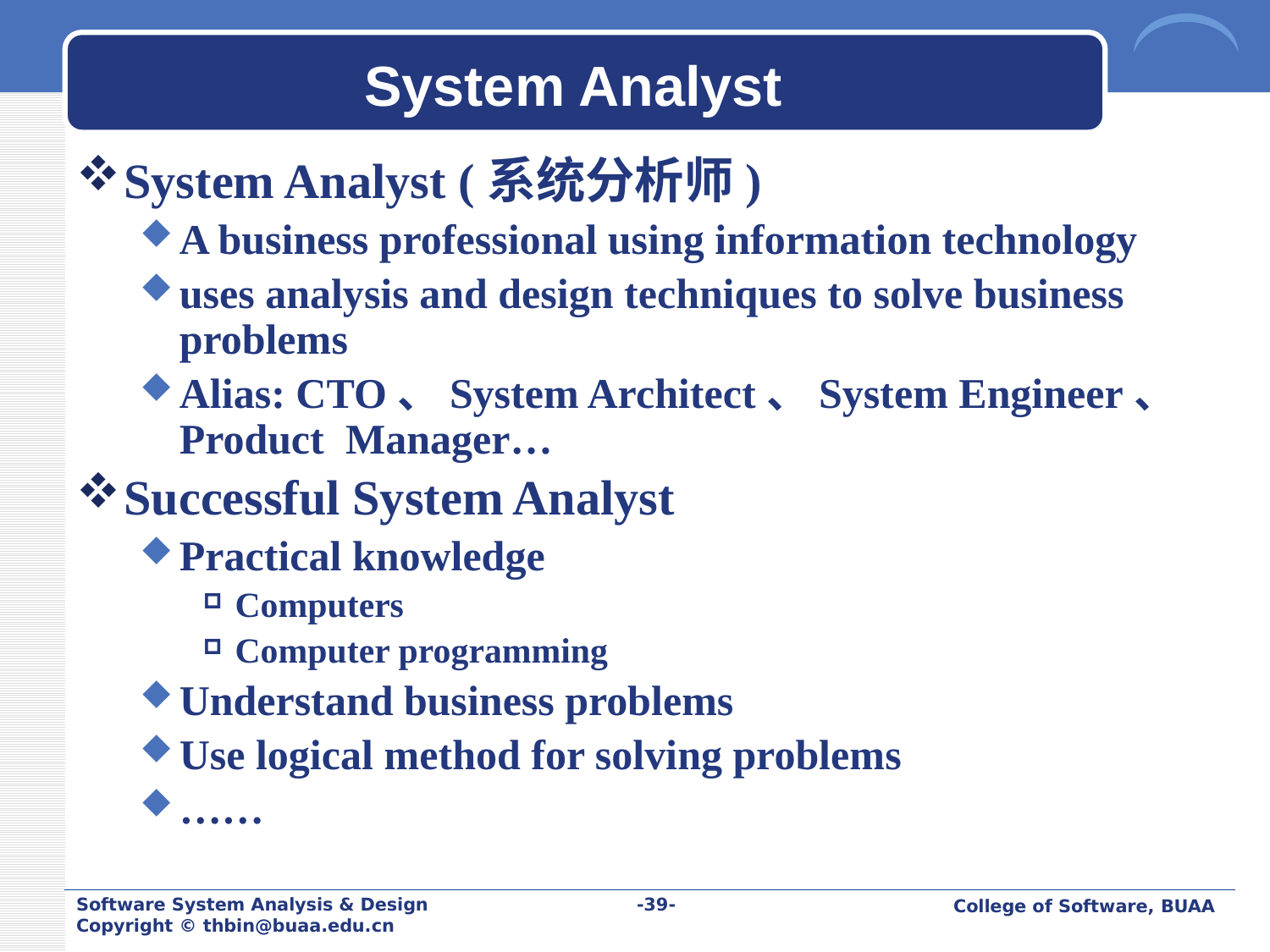

# System Analyst
System Analyst (系统分析师)
A business professional using information technology
uses analysis and design techniques to solve business problems
Alias: CTO、System Architect、System Engineer、Product  Manager…
Successful System Analyst
Practical knowledge
Computers
Computer programming
Understand business problems
Use logical method for solving problems
……
Software System Analysis & Design
Copyright © thbin@buaa.edu.cn
-39-
College of Software, BUAA